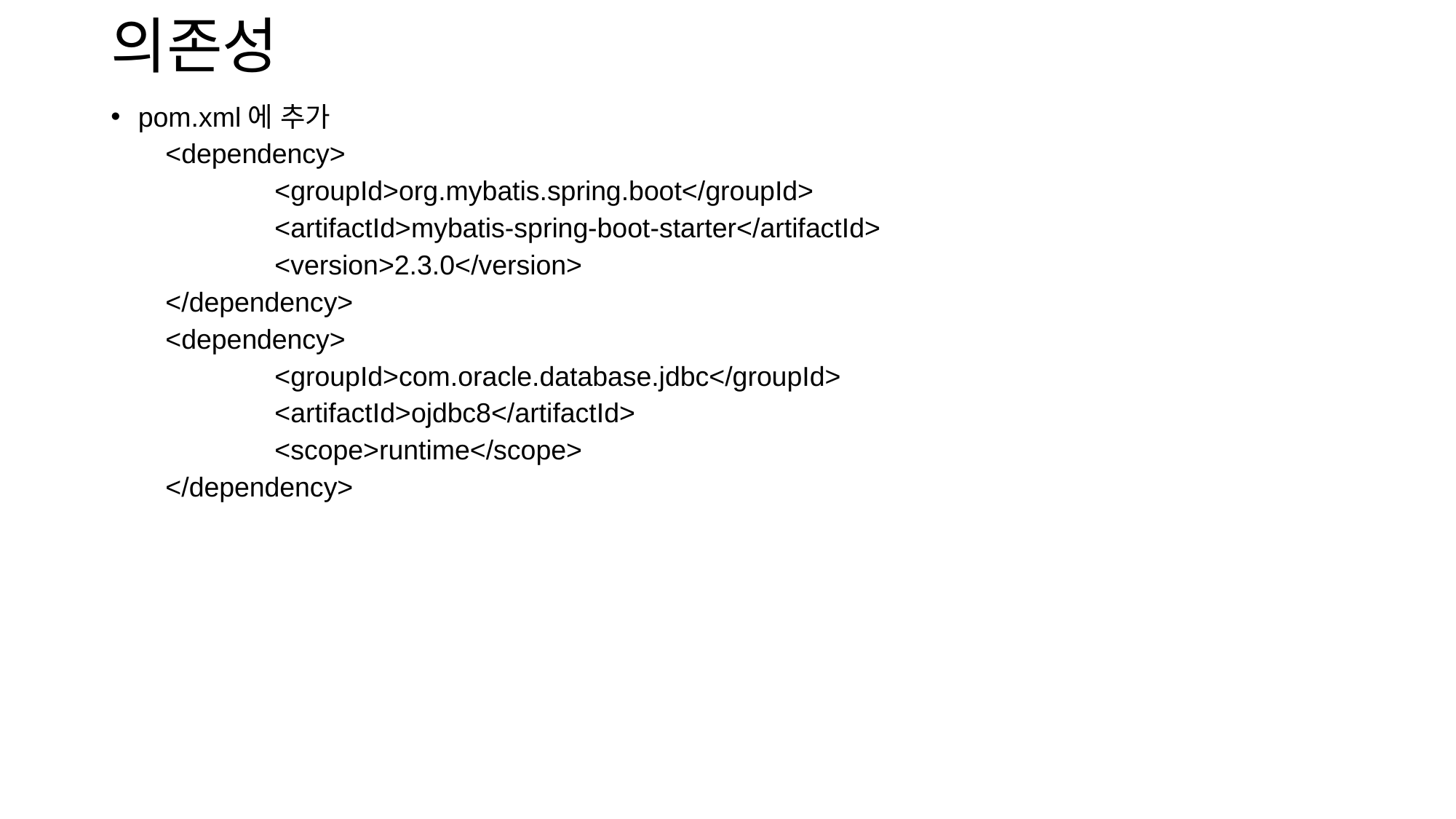

# 의존성
pom.xml에 추가
<dependency>
	<groupId>org.mybatis.spring.boot</groupId>
	<artifactId>mybatis-spring-boot-starter</artifactId>
	<version>2.3.0</version>
</dependency>
<dependency>
	<groupId>com.oracle.database.jdbc</groupId>
	<artifactId>ojdbc8</artifactId>
	<scope>runtime</scope>
</dependency>